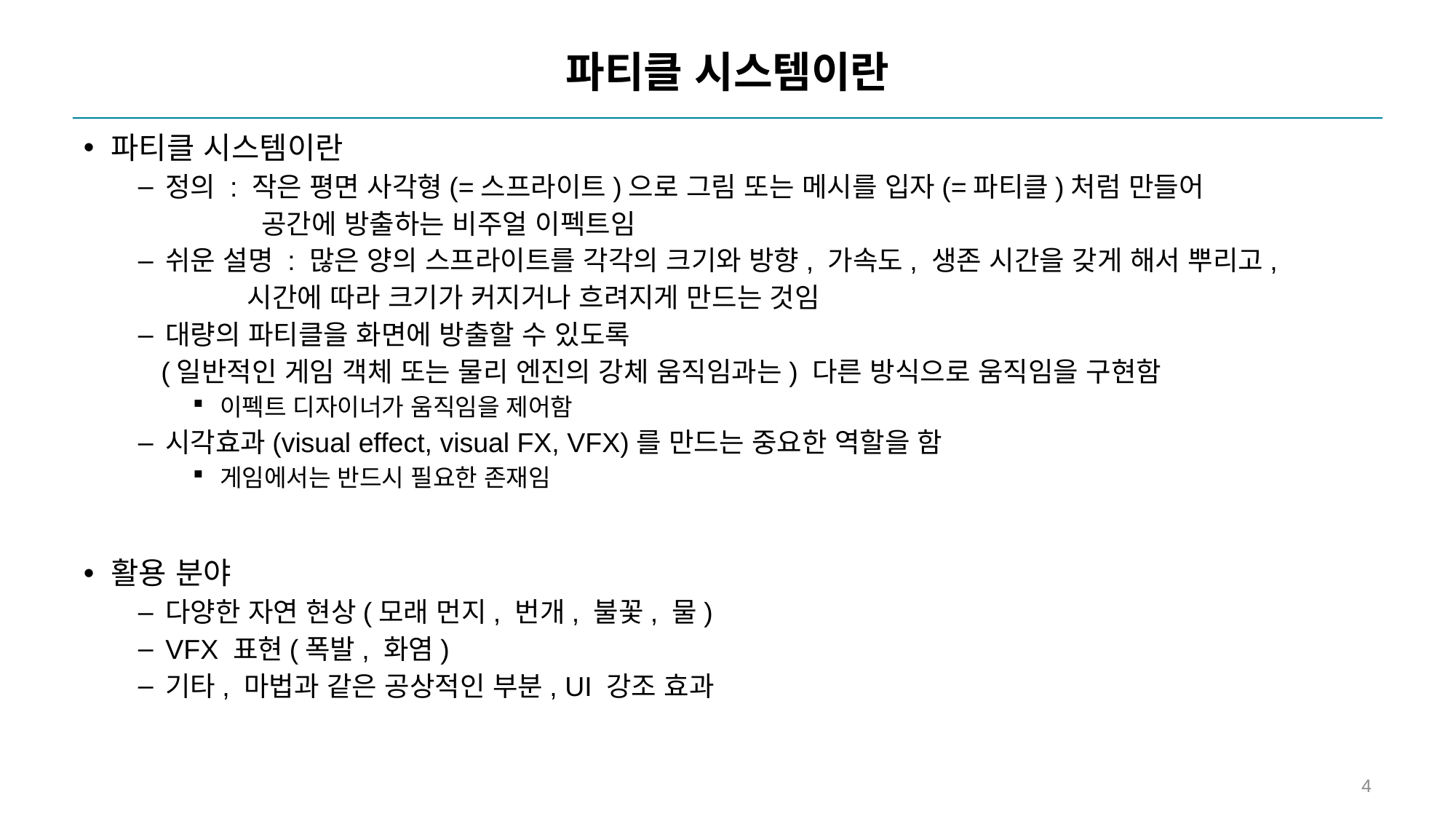

# 파티클 시스템이란
파티클 시스템이란
정의 : 작은 평면 사각형(=스프라이트)으로 그림 또는 메시를 입자(=파티클)처럼 만들어
  	 공간에 방출하는 비주얼 이펙트임
쉬운 설명 : 많은 양의 스프라이트를 각각의 크기와 방향, 가속도, 생존 시간을 갖게 해서 뿌리고,
  	시간에 따라 크기가 커지거나 흐려지게 만드는 것임
대량의 파티클을 화면에 방출할 수 있도록
   (일반적인 게임 객체 또는 물리 엔진의 강체 움직임과는) 다른 방식으로 움직임을 구현함
이펙트 디자이너가 움직임을 제어함
시각효과(visual effect, visual FX, VFX)를 만드는 중요한 역할을 함
게임에서는 반드시 필요한 존재임

활용 분야
다양한 자연 현상(모래 먼지, 번개, 불꽃, 물)
VFX 표현(폭발, 화염)
기타, 마법과 같은 공상적인 부분, UI 강조 효과

4